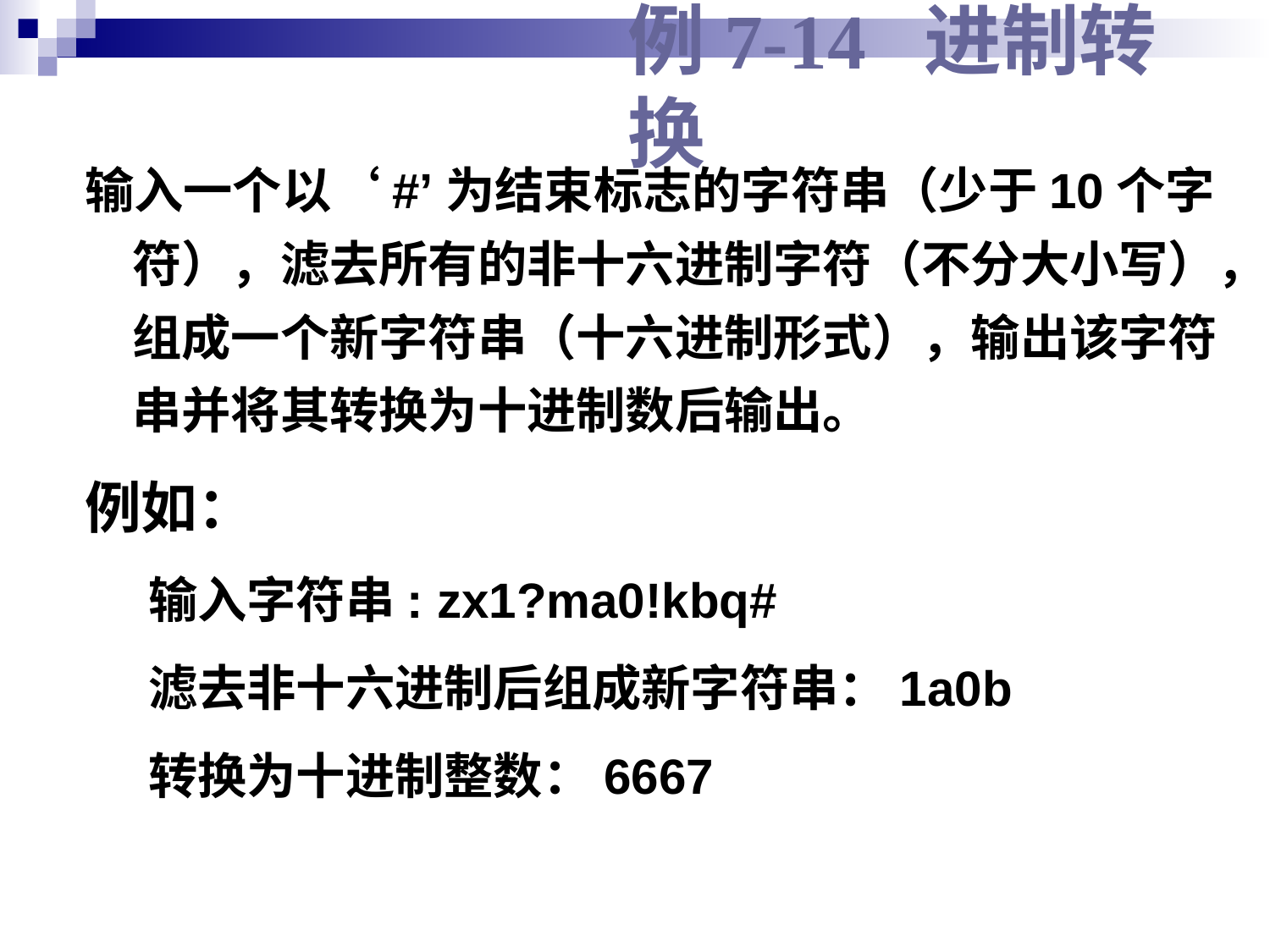

# 例7-14  进制转换
输入一个以‘#’为结束标志的字符串（少于10个字符），滤去所有的非十六进制字符（不分大小写），组成一个新字符串（十六进制形式），输出该字符串并将其转换为十进制数后输出。
例如：
输入字符串: zx1?ma0!kbq#
滤去非十六进制后组成新字符串：1a0b
转换为十进制整数：6667